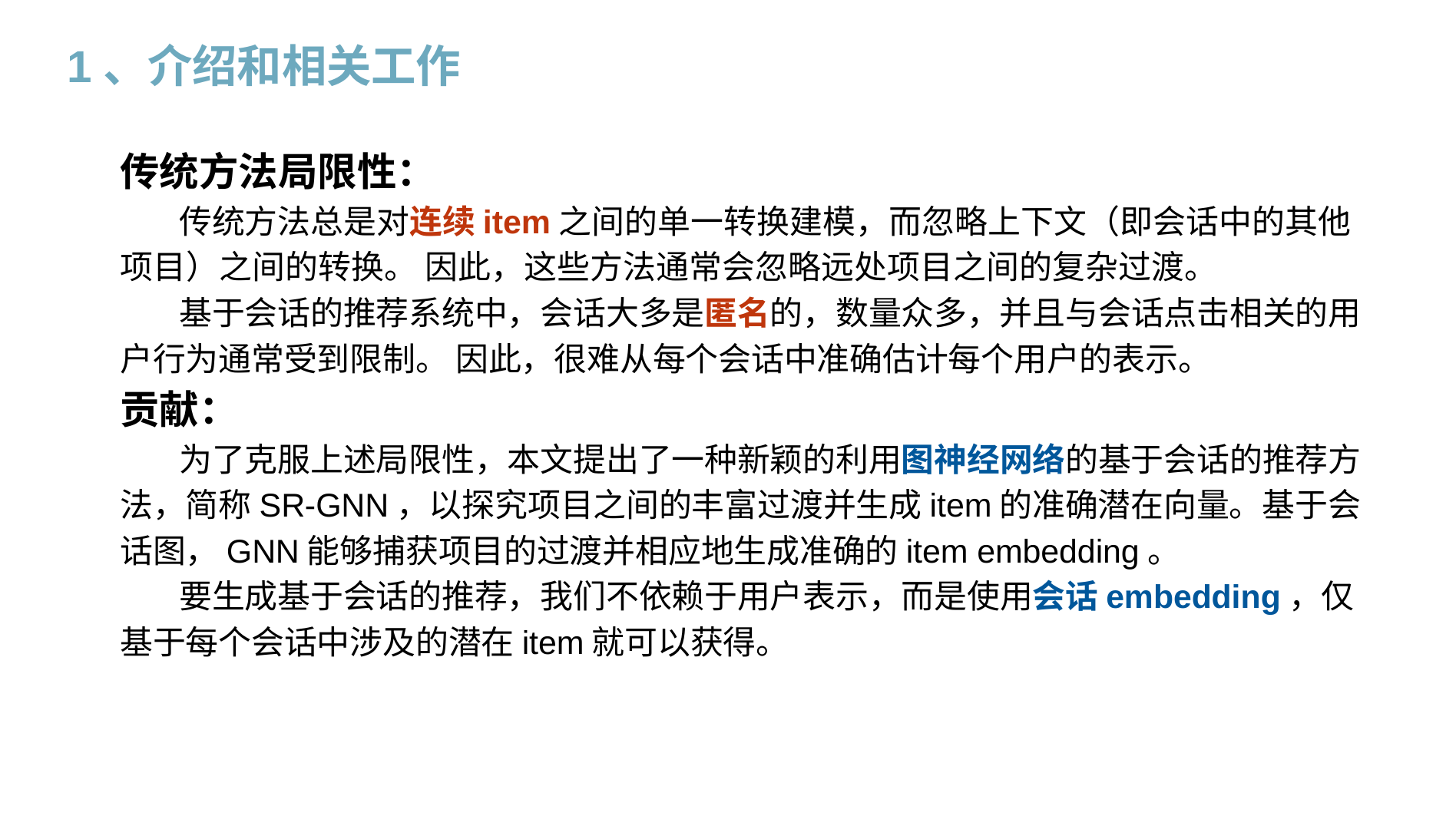

1、介绍和相关工作

传统方法局限性：
       传统方法总是对连续item之间的单一转换建模，而忽略上下文（即会话中的其他项目）之间的转换。 因此，这些方法通常会忽略远处项目之间的复杂过渡。
       基于会话的推荐系统中，会话大多是匿名的，数量众多，并且与会话点击相关的用户行为通常受到限制。 因此，很难从每个会话中准确估计每个用户的表示。
贡献：
       为了克服上述局限性，本文提出了一种新颖的利用图神经网络的基于会话的推荐方法，简称SR-GNN，以探究项目之间的丰富过渡并生成item的准确潜在向量。基于会话图，GNN能够捕获项目的过渡并相应地生成准确的item embedding。
       要生成基于会话的推荐，我们不依赖于用户表示，而是使用会话embedding，仅基于每个会话中涉及的潜在item就可以获得。